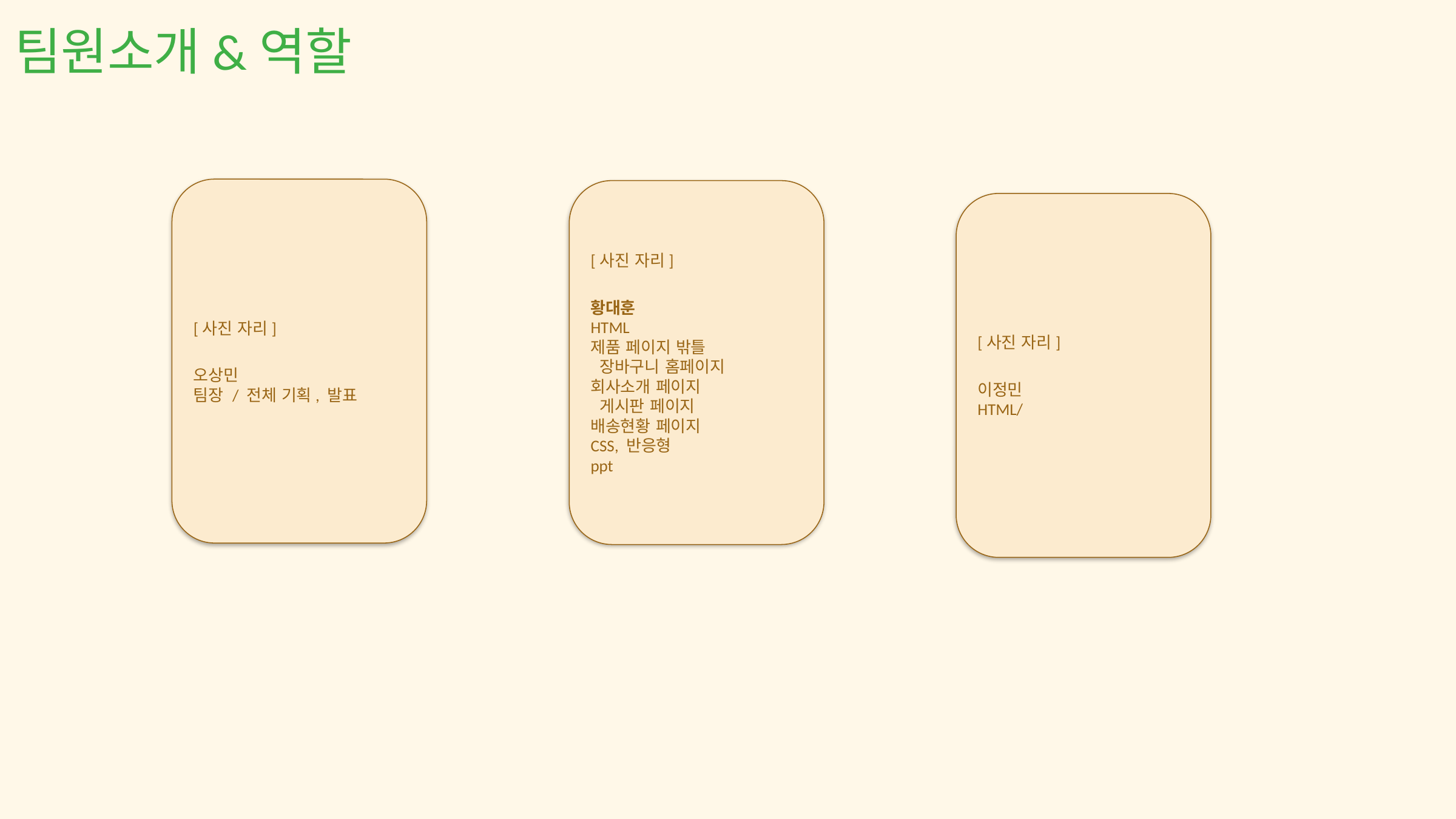

팀원소개&역할
[사진 자리]
오상민
팀장 / 전체 기획, 발표
[사진 자리]
황대훈
HTML
제품 페이지 밖틀
 장바구니 홈페이지
회사소개 페이지
 게시판 페이지
배송현황 페이지
CSS, 반응형
ppt
[사진 자리]
이정민
HTML/